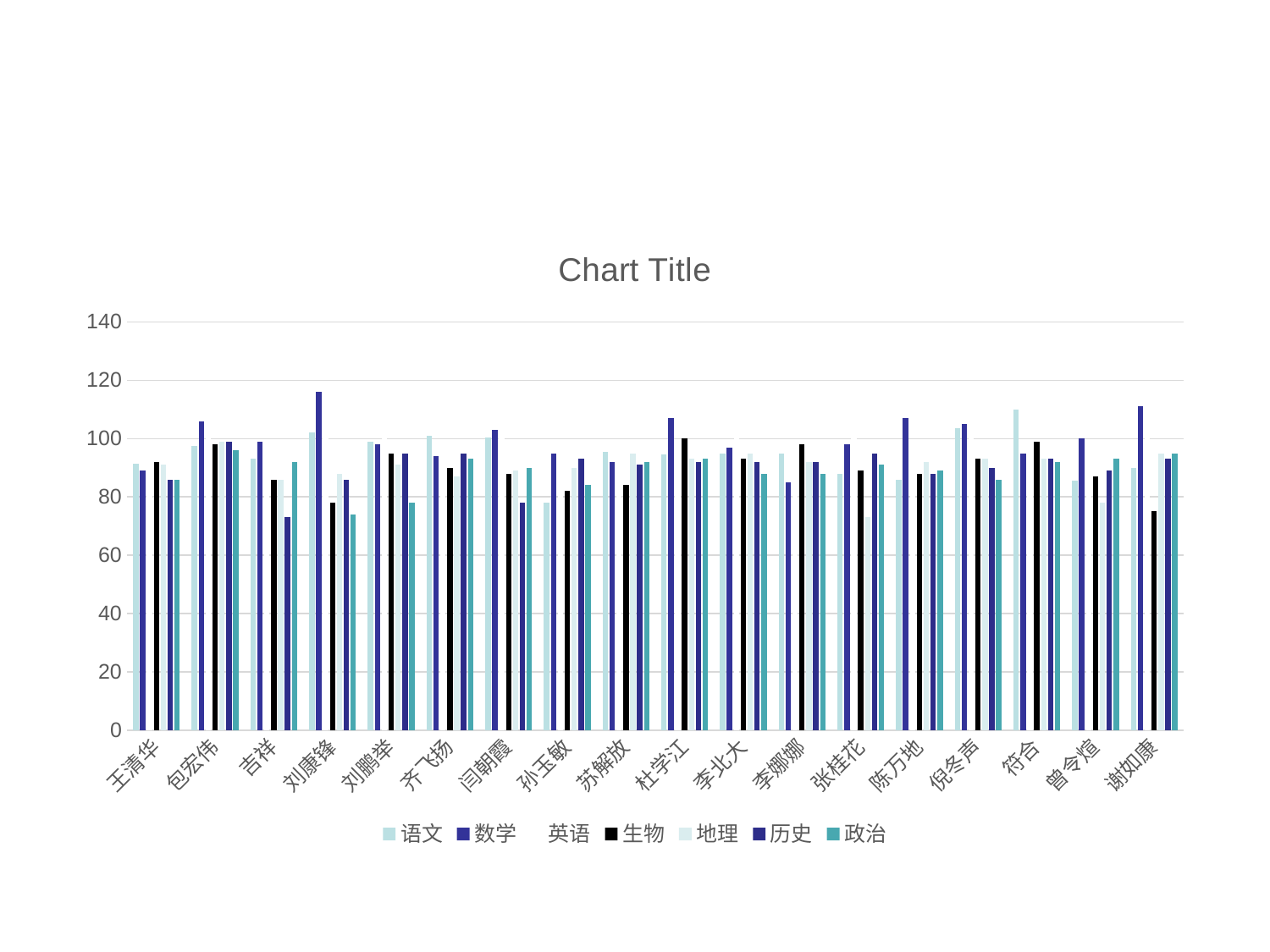

#

### Chart:

| Category | 语文 | 数学 | 英语 | 生物 | 地理 | 历史 | 政治 |
|---|---|---|---|---|---|---|---|
| 王清华 | 91.5 | 89.0 | 94.0 | 92.0 | 91.0 | 86.0 | 86.0 |
| 包宏伟 | 97.5 | 106.0 | 108.0 | 98.0 | 99.0 | 99.0 | 96.0 |
| 吉祥 | 93.0 | 99.0 | 92.0 | 86.0 | 86.0 | 73.0 | 92.0 |
| 刘康锋 | 102.0 | 116.0 | 113.0 | 78.0 | 88.0 | 86.0 | 74.0 |
| 刘鹏举 | 99.0 | 98.0 | 101.0 | 95.0 | 91.0 | 95.0 | 78.0 |
| 齐飞扬 | 101.0 | 94.0 | 99.0 | 90.0 | 87.0 | 95.0 | 93.0 |
| 闫朝霞 | 100.5 | 103.0 | 104.0 | 88.0 | 89.0 | 78.0 | 90.0 |
| 孙玉敏 | 78.0 | 95.0 | 94.0 | 82.0 | 90.0 | 93.0 | 84.0 |
| 苏解放 | 95.5 | 92.0 | 96.0 | 84.0 | 95.0 | 91.0 | 92.0 |
| 杜学江 | 94.5 | 107.0 | 96.0 | 100.0 | 93.0 | 92.0 | 93.0 |
| 李北大 | 95.0 | 97.0 | 102.0 | 93.0 | 95.0 | 92.0 | 88.0 |
| 李娜娜 | 95.0 | 85.0 | 99.0 | 98.0 | 92.0 | 92.0 | 88.0 |
| 张桂花 | 88.0 | 98.0 | 101.0 | 89.0 | 73.0 | 95.0 | 91.0 |
| 陈万地 | 86.0 | 107.0 | 89.0 | 88.0 | 92.0 | 88.0 | 89.0 |
| 倪冬声 | 103.5 | 105.0 | 105.0 | 93.0 | 93.0 | 90.0 | 86.0 |
| 符合 | 110.0 | 95.0 | 98.0 | 99.0 | 93.0 | 93.0 | 92.0 |
| 曾令煊 | 85.5 | 100.0 | 97.0 | 87.0 | 78.0 | 89.0 | 93.0 |
| 谢如康 | 90.0 | 111.0 | 116.0 | 75.0 | 95.0 | 93.0 | 95.0 |